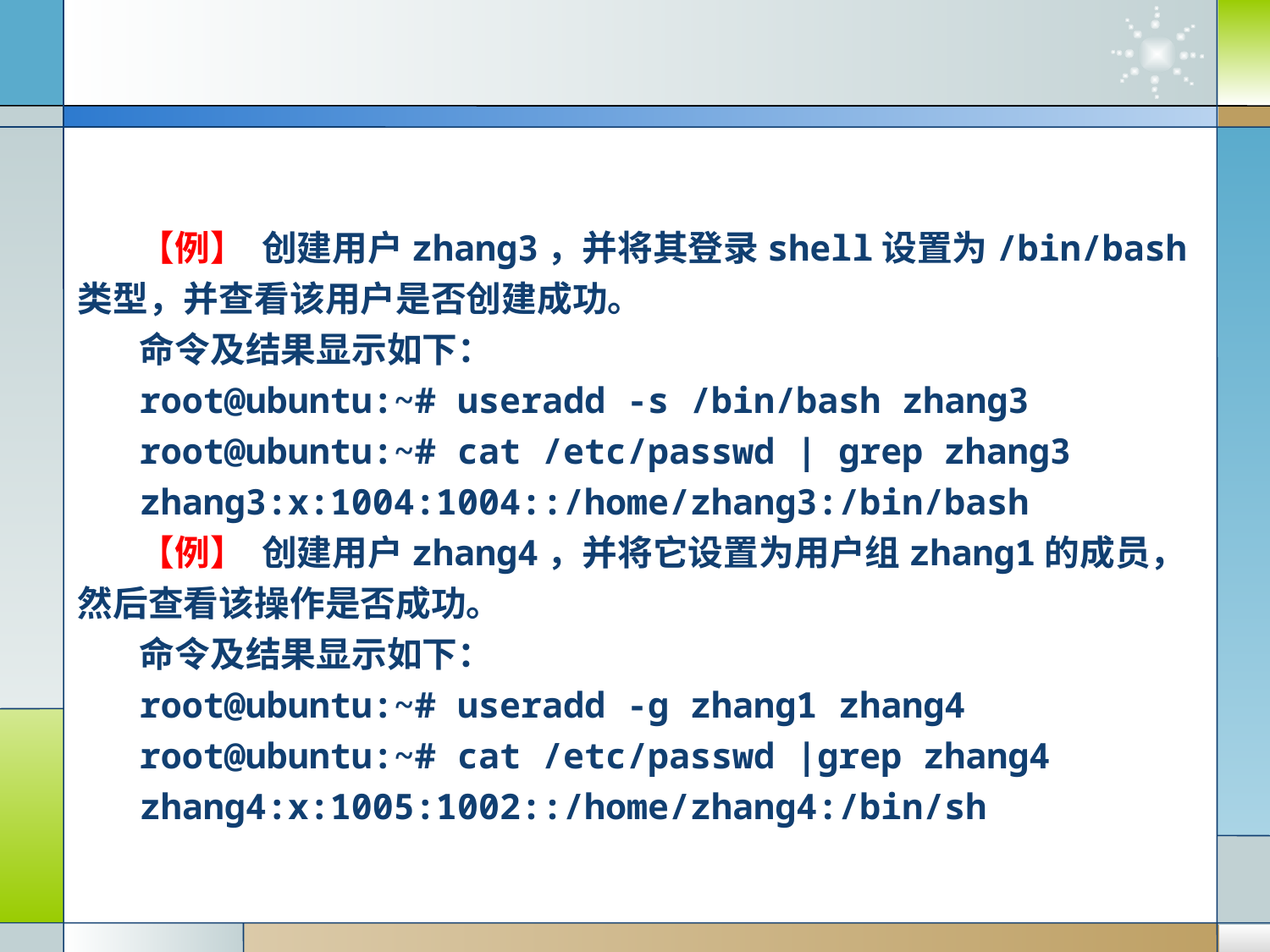

【例】  创建用户zhang3，并将其登录shell设置为/bin/bash类型，并查看该用户是否创建成功。
命令及结果显示如下：
root@ubuntu:~# useradd -s /bin/bash zhang3
root@ubuntu:~# cat /etc/passwd | grep zhang3
zhang3:x:1004:1004::/home/zhang3:/bin/bash
【例】  创建用户zhang4，并将它设置为用户组zhang1的成员，然后查看该操作是否成功。
命令及结果显示如下：
root@ubuntu:~# useradd -g zhang1 zhang4
root@ubuntu:~# cat /etc/passwd |grep zhang4
zhang4:x:1005:1002::/home/zhang4:/bin/sh